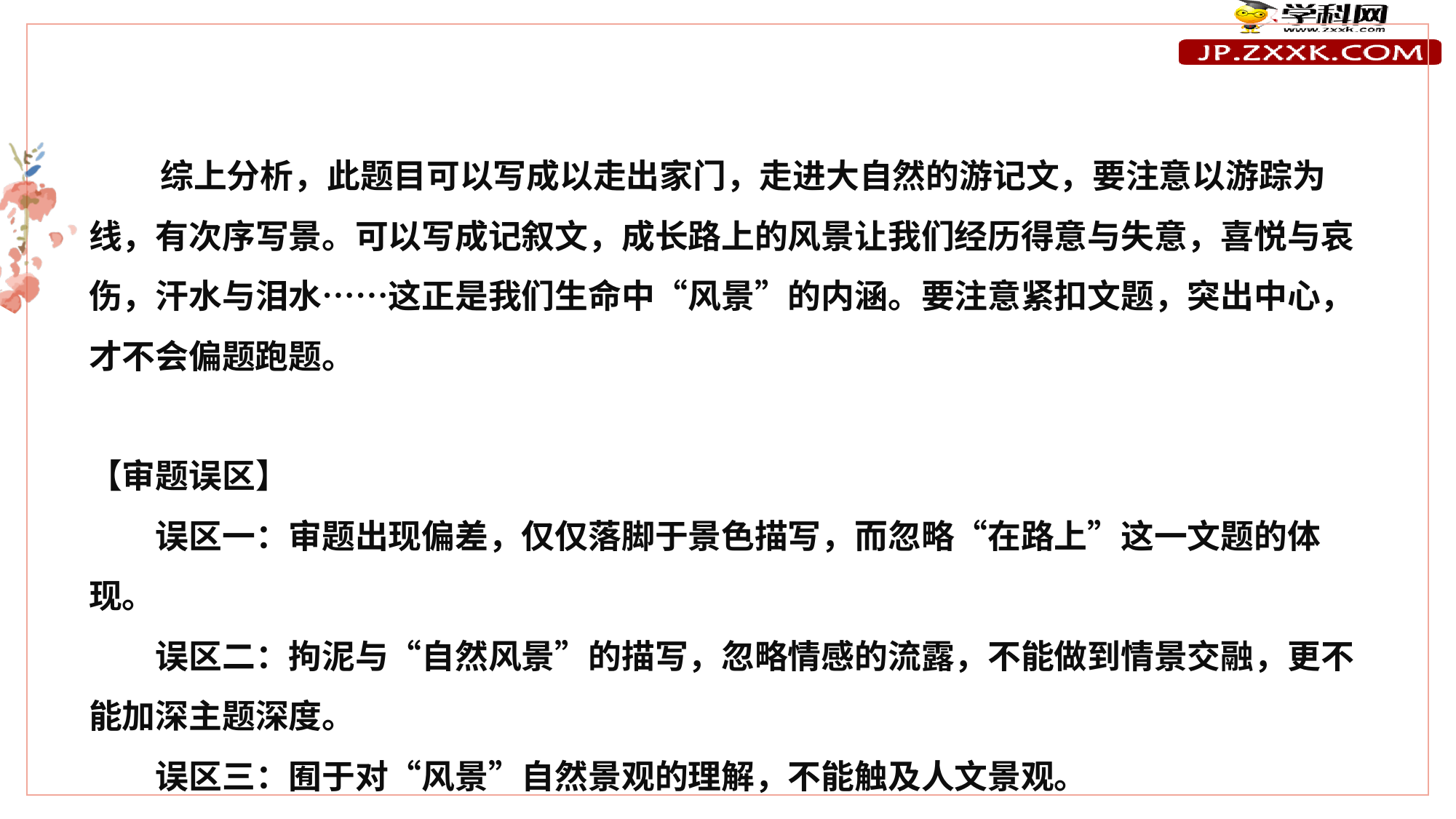

综上分析，此题目可以写成以走出家门，走进大自然的游记文，要注意以游踪为线，有次序写景。可以写成记叙文，成长路上的风景让我们经历得意与失意，喜悦与哀伤，汗水与泪水……这正是我们生命中“风景”的内涵。要注意紧扣文题，突出中心，才不会偏题跑题。

【审题误区】
　　误区一：审题出现偏差，仅仅落脚于景色描写，而忽略“在路上”这一文题的体现。
　　误区二：拘泥与“自然风景”的描写，忽略情感的流露，不能做到情景交融，更不能加深主题深度。
　　误区三：囿于对“风景”自然景观的理解，不能触及人文景观。